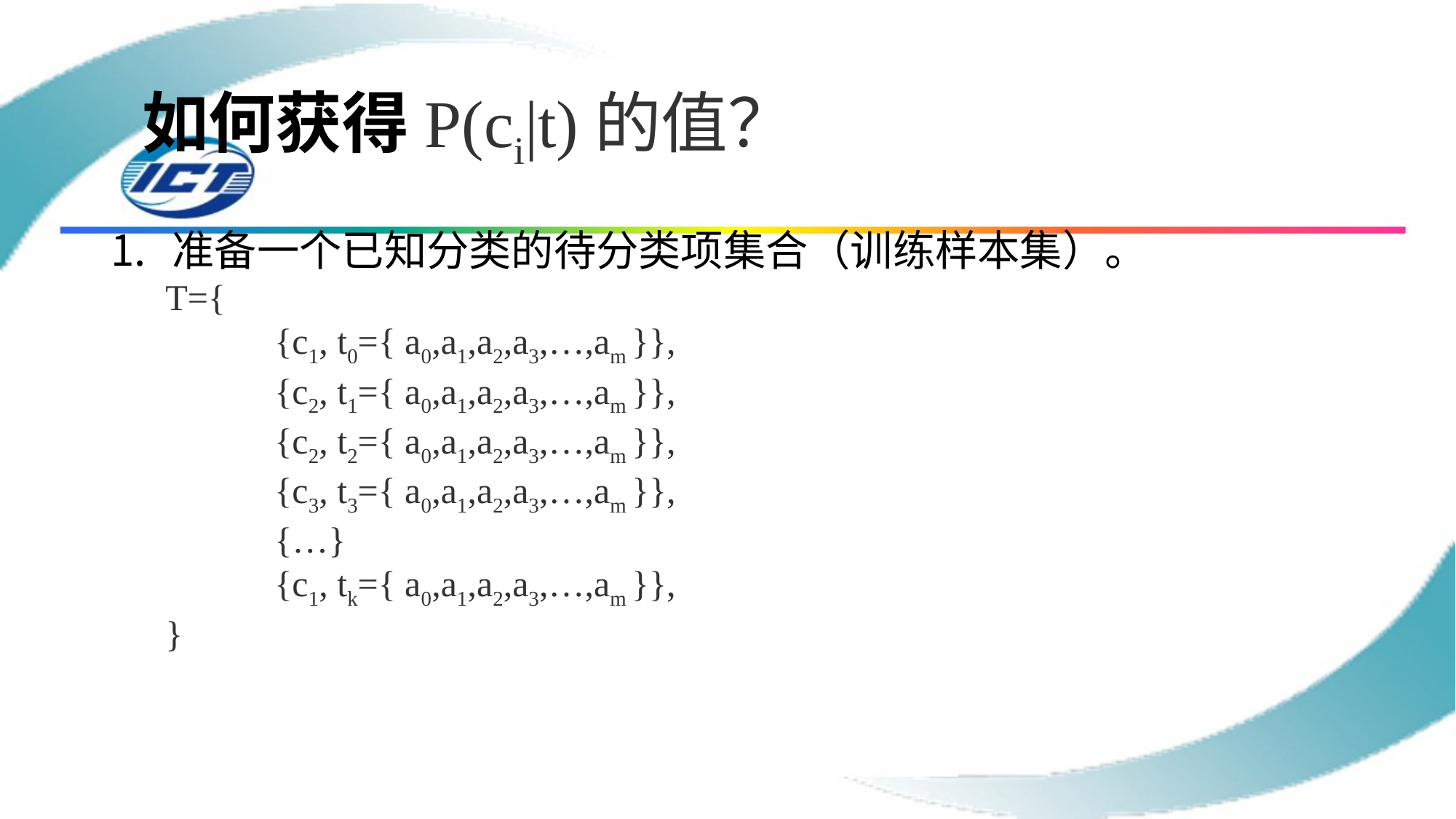

# 如何获得P(ci|t)的值？
准备一个已知分类的待分类项集合（训练样本集）。
T={
	{c1, t0={ a0,a1,a2,a3,…,am }},
	{c2, t1={ a0,a1,a2,a3,…,am }},
	{c2, t2={ a0,a1,a2,a3,…,am }},
	{c3, t3={ a0,a1,a2,a3,…,am }},
	{…}
	{c1, tk={ a0,a1,a2,a3,…,am }},
}